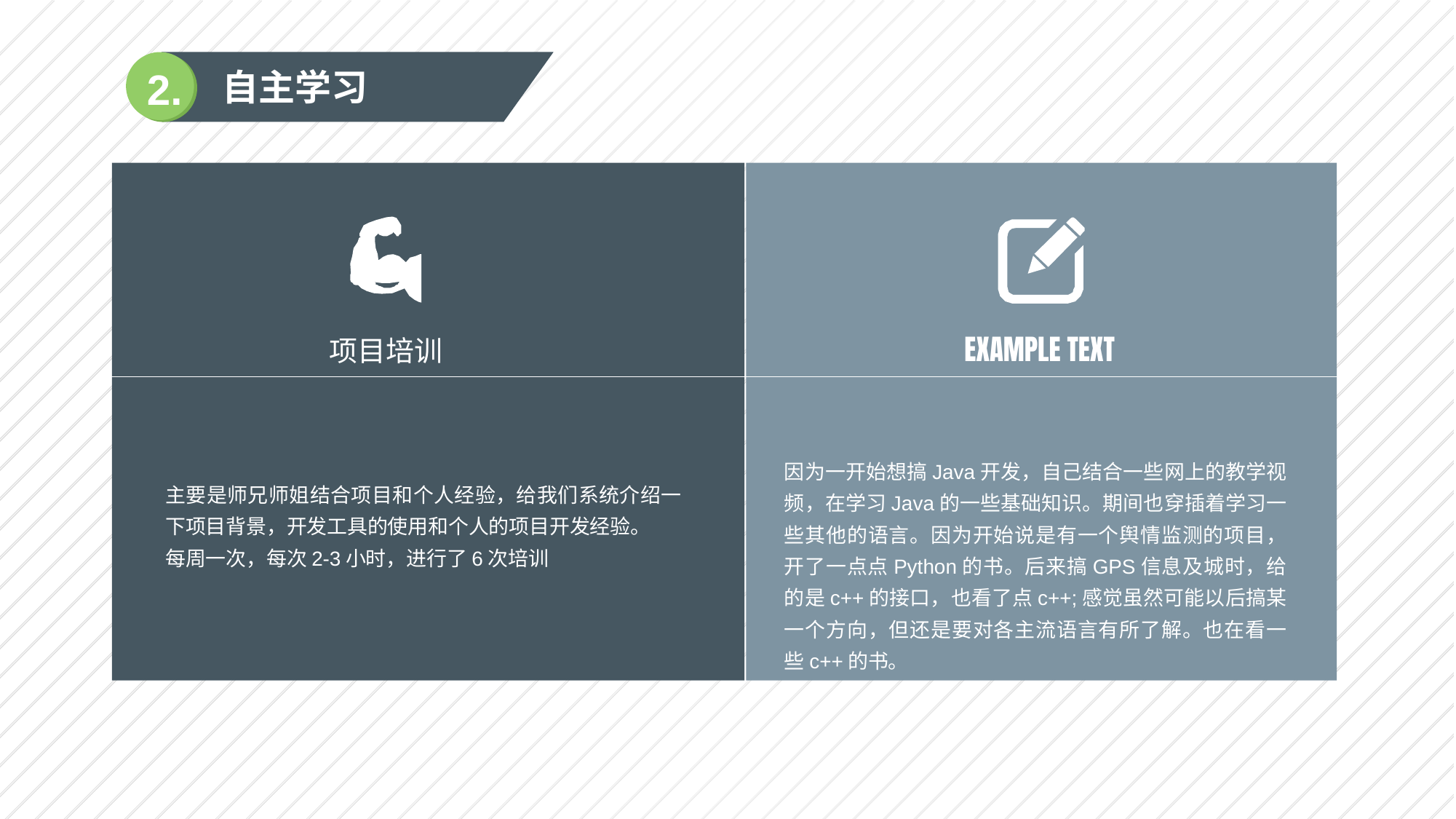

2.
自主学习

项目培训
EXAMPLE TEXT
因为一开始想搞Java开发，自己结合一些网上的教学视频，在学习Java的一些基础知识。期间也穿插着学习一些其他的语言。因为开始说是有一个舆情监测的项目，开了一点点Python的书。后来搞GPS信息及城时，给的是c++的接口，也看了点c++;感觉虽然可能以后搞某一个方向，但还是要对各主流语言有所了解。也在看一些c++的书。
主要是师兄师姐结合项目和个人经验，给我们系统介绍一下项目背景，开发工具的使用和个人的项目开发经验。
每周一次，每次2-3小时，进行了6次培训